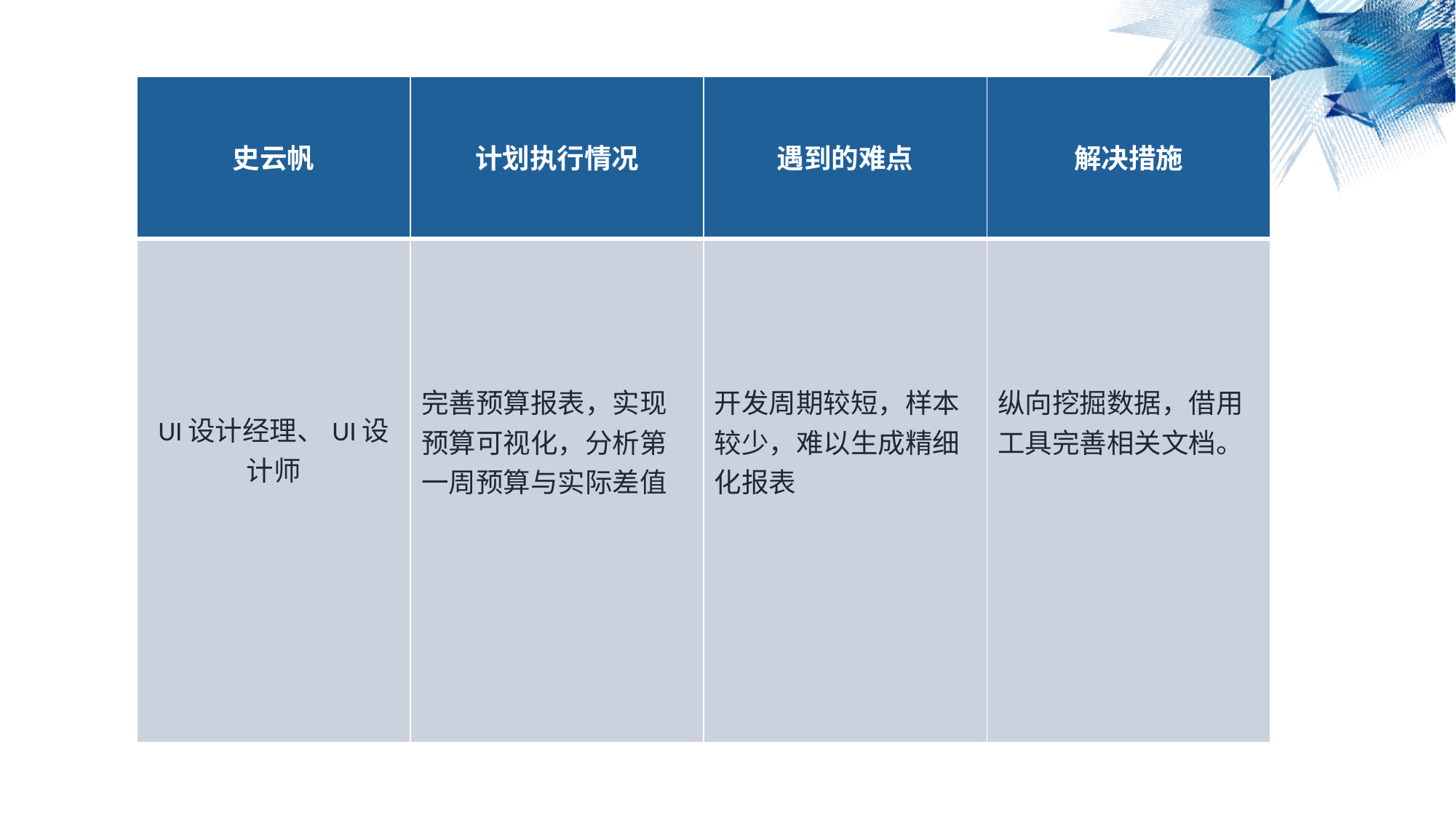

| 史云帆 | 计划执行情况 | 遇到的难点 | 解决措施 |
| --- | --- | --- | --- |
| UI设计经理、UI设计师 | 完善预算报表，实现预算可视化，分析第一周预算与实际差值 | 开发周期较短，样本较少，难以生成精细化报表 | 纵向挖掘数据，借用工具完善相关文档。 |